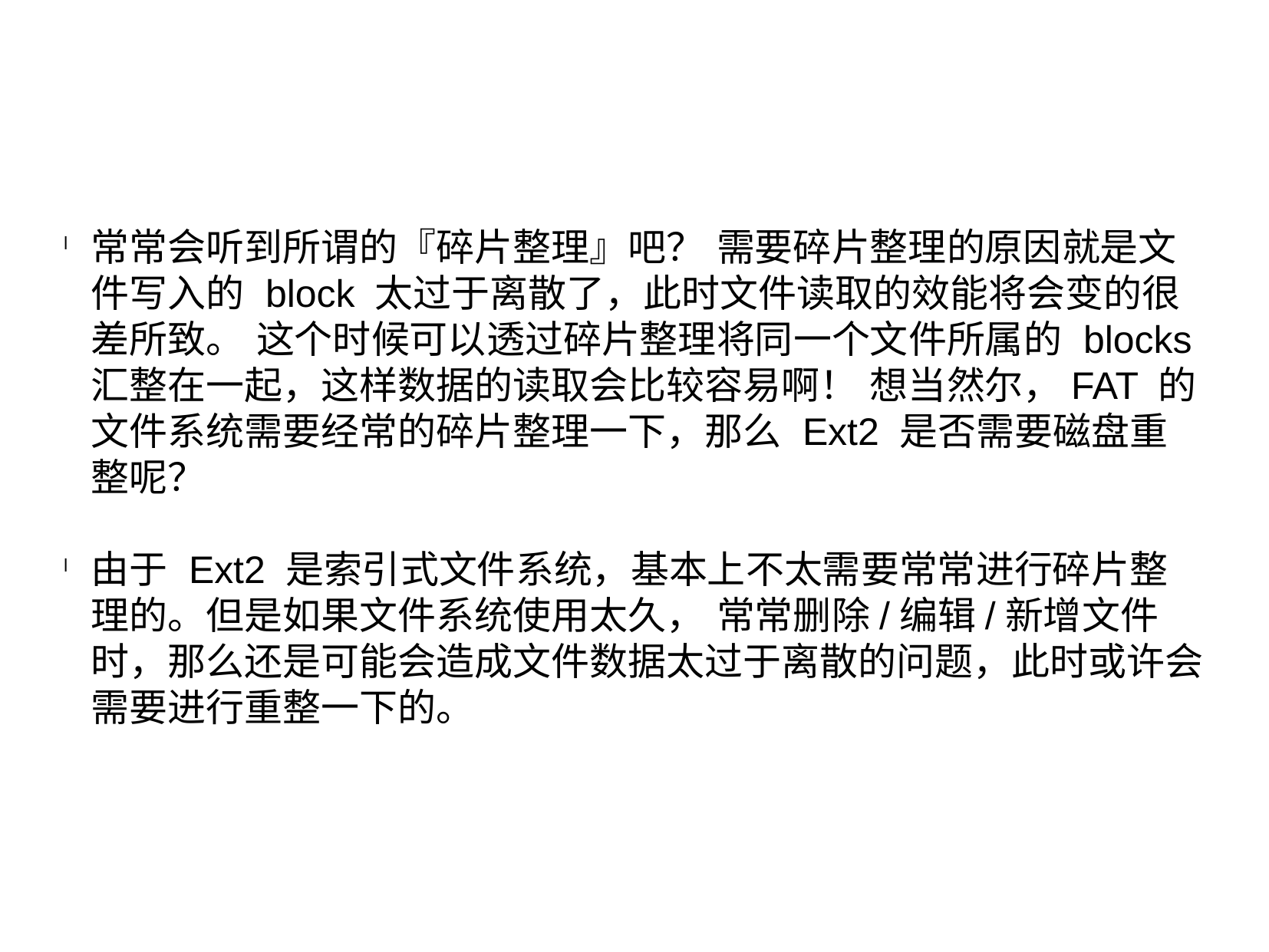

常常会听到所谓的『碎片整理』吧？ 需要碎片整理的原因就是文件写入的 block 太过于离散了，此时文件读取的效能将会变的很差所致。 这个时候可以透过碎片整理将同一个文件所属的 blocks 汇整在一起，这样数据的读取会比较容易啊！ 想当然尔，FAT 的文件系统需要经常的碎片整理一下，那么 Ext2 是否需要磁盘重整呢？

由于 Ext2 是索引式文件系统，基本上不太需要常常进行碎片整理的。但是如果文件系统使用太久， 常常删除/编辑/新增文件时，那么还是可能会造成文件数据太过于离散的问题，此时或许会需要进行重整一下的。